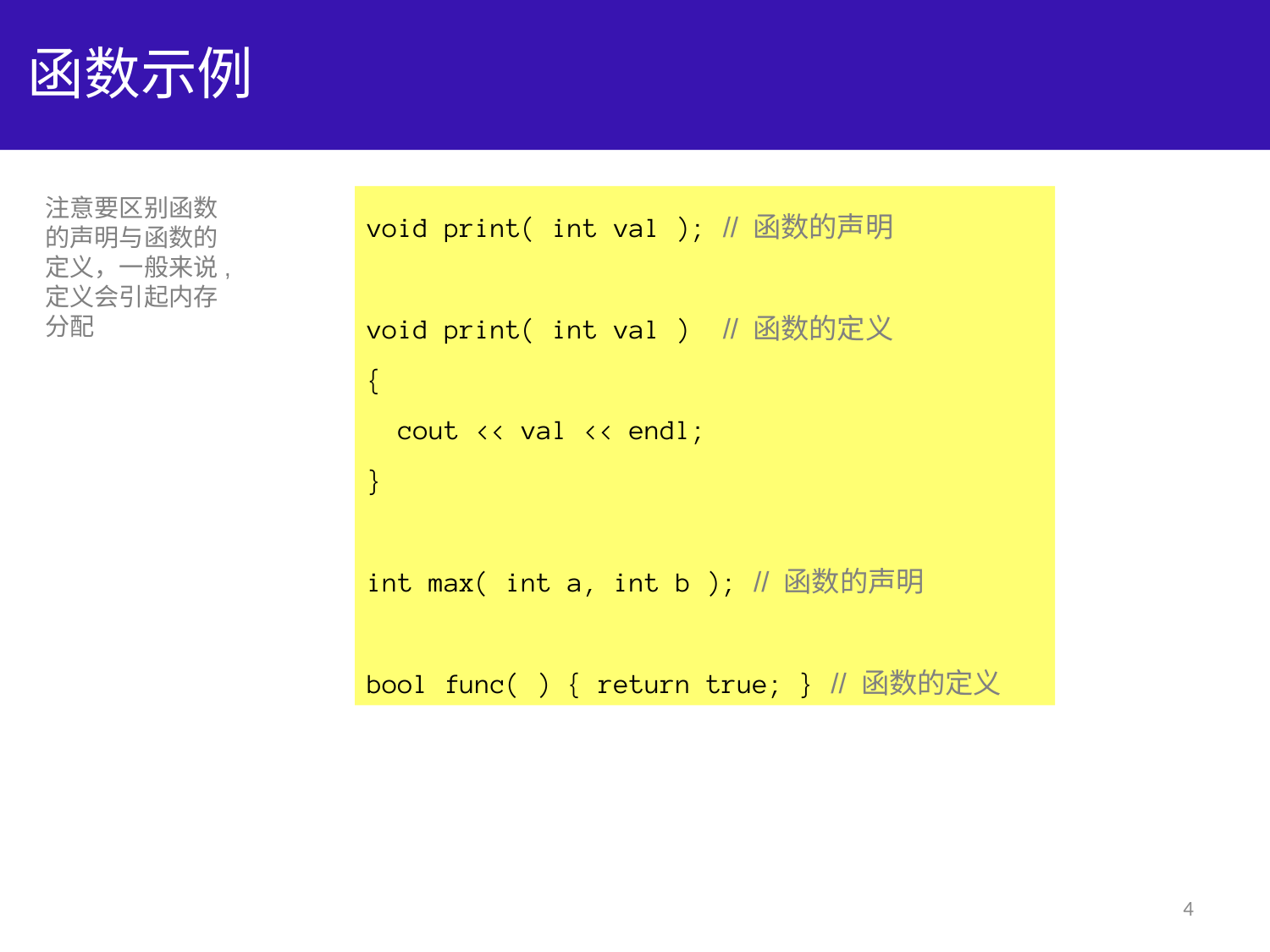

# 函数示例
注意要区别函数
的声明与函数的
定义，一般来说,
定义会引起内存
分配
void print( int val ); // 函数的声明

void print( int val )  // 函数的定义
{
  cout << val << endl;
}

int max( int a, int b ); // 函数的声明

bool func( ) { return true; } // 函数的定义
4